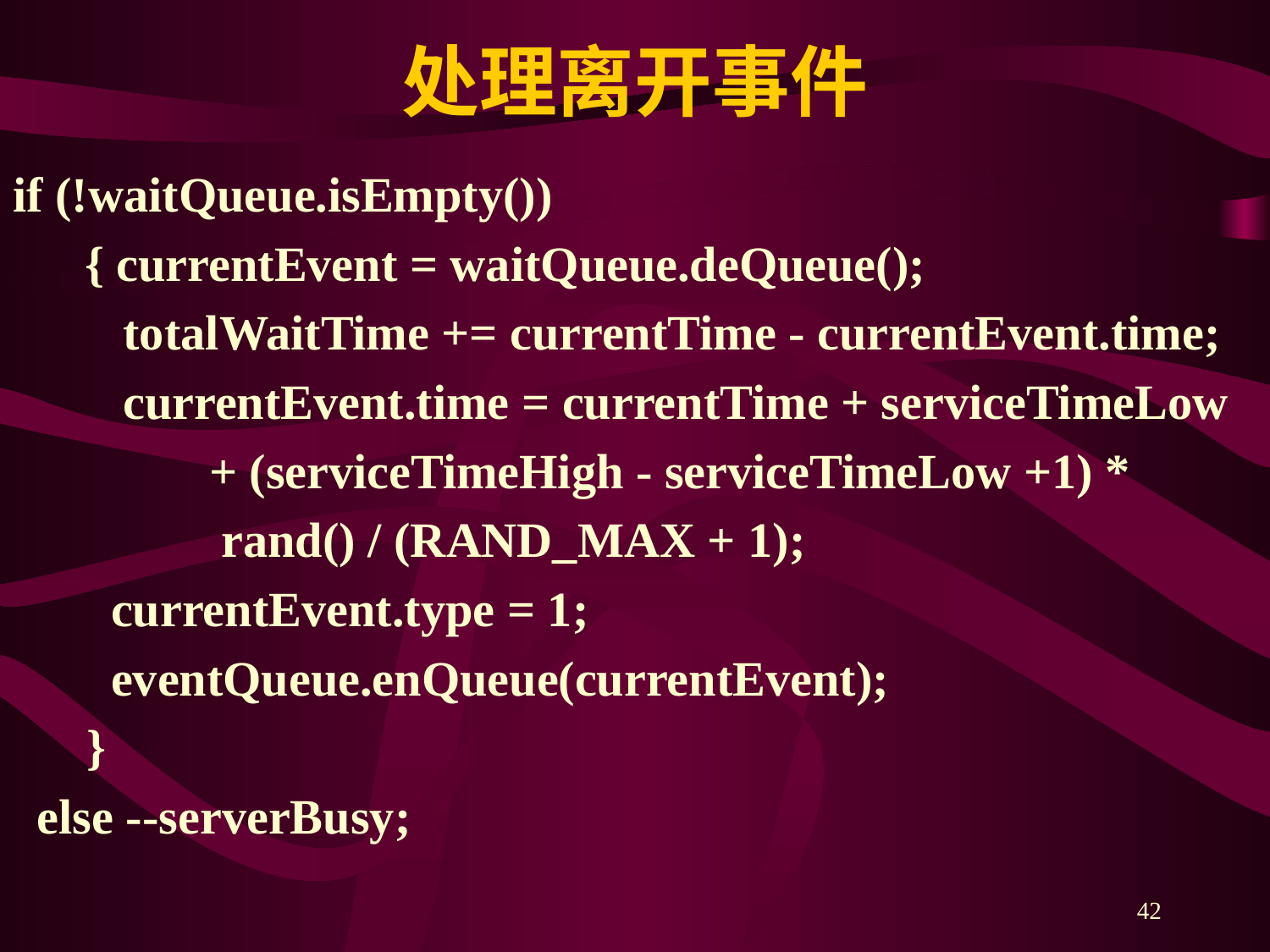

# 处理离开事件
if (!waitQueue.isEmpty())
	  { currentEvent = waitQueue.deQueue();
         totalWaitTime += currentTime - currentEvent.time;
         currentEvent.time = currentTime + serviceTimeLow
                + (serviceTimeHigh - serviceTimeLow +1) *
                 rand() / (RAND_MAX + 1);
        currentEvent.type = 1;
        eventQueue.enQueue(currentEvent);
      }
  else --serverBusy;
42